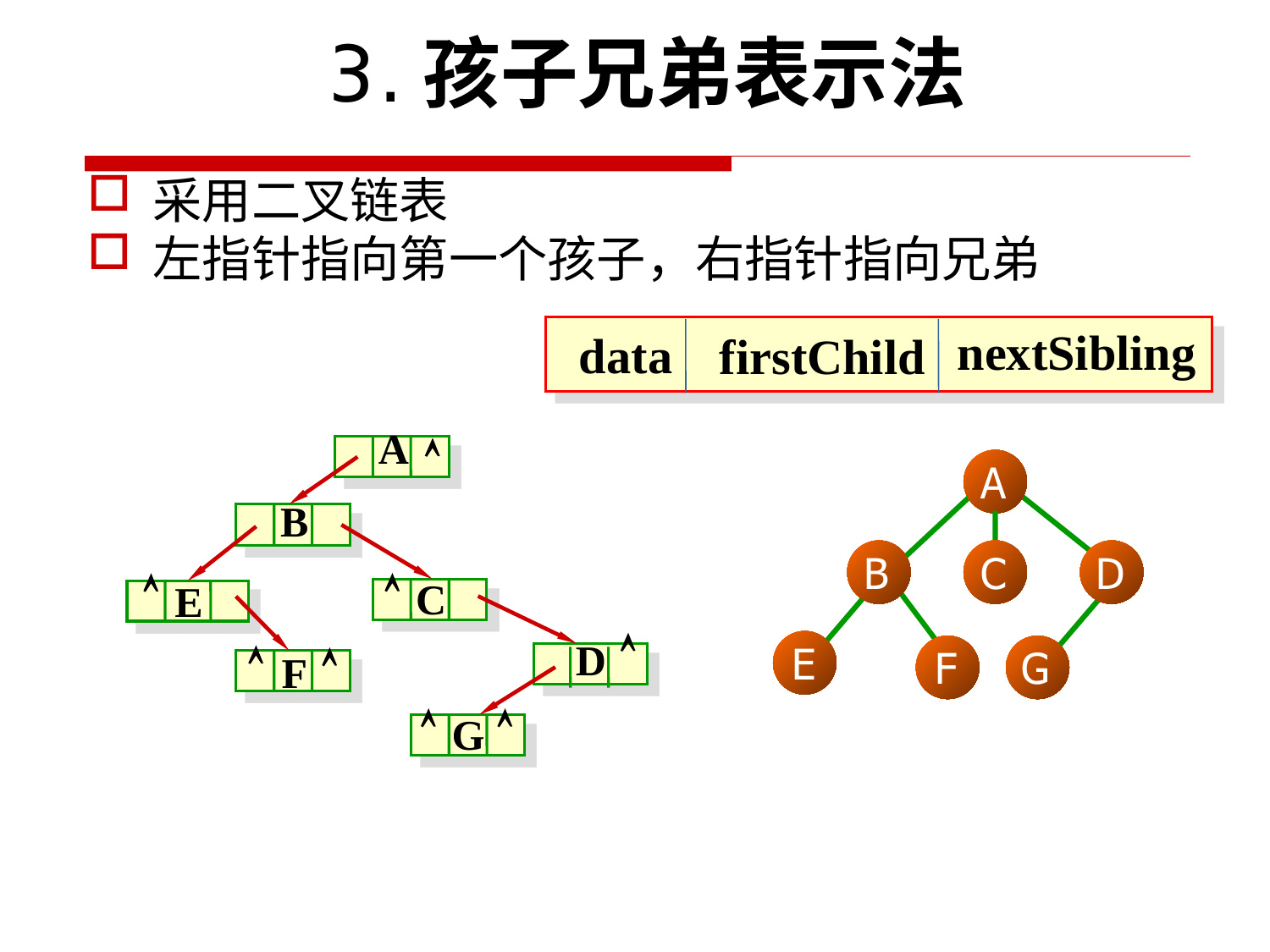

3.孩子兄弟表示法
采用二叉链表
左指针指向第一个孩子，右指针指向兄弟
nextSibling
  data

firstChild

A
∧

A

B
C
D

E
F
G

B

∧
∧
C
E

∧
D
∧
∧
F

∧
∧
G